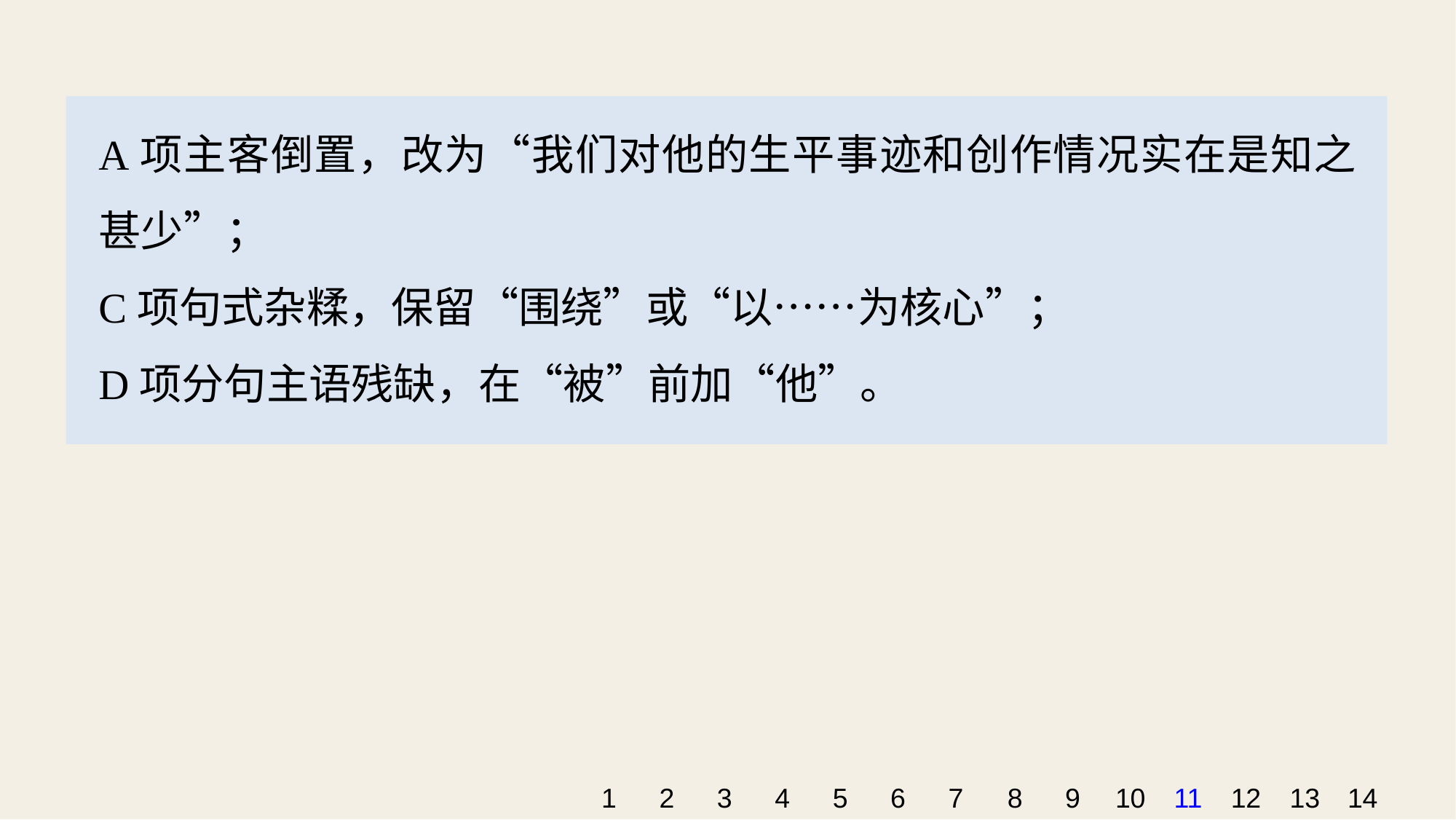

A项主客倒置，改为“我们对他的生平事迹和创作情况实在是知之甚少”；
C项句式杂糅，保留“围绕”或“以……为核心”；
D项分句主语残缺，在“被”前加“他”。

1
2
3
4
5
6
7
8
9
10
11
12
13
14